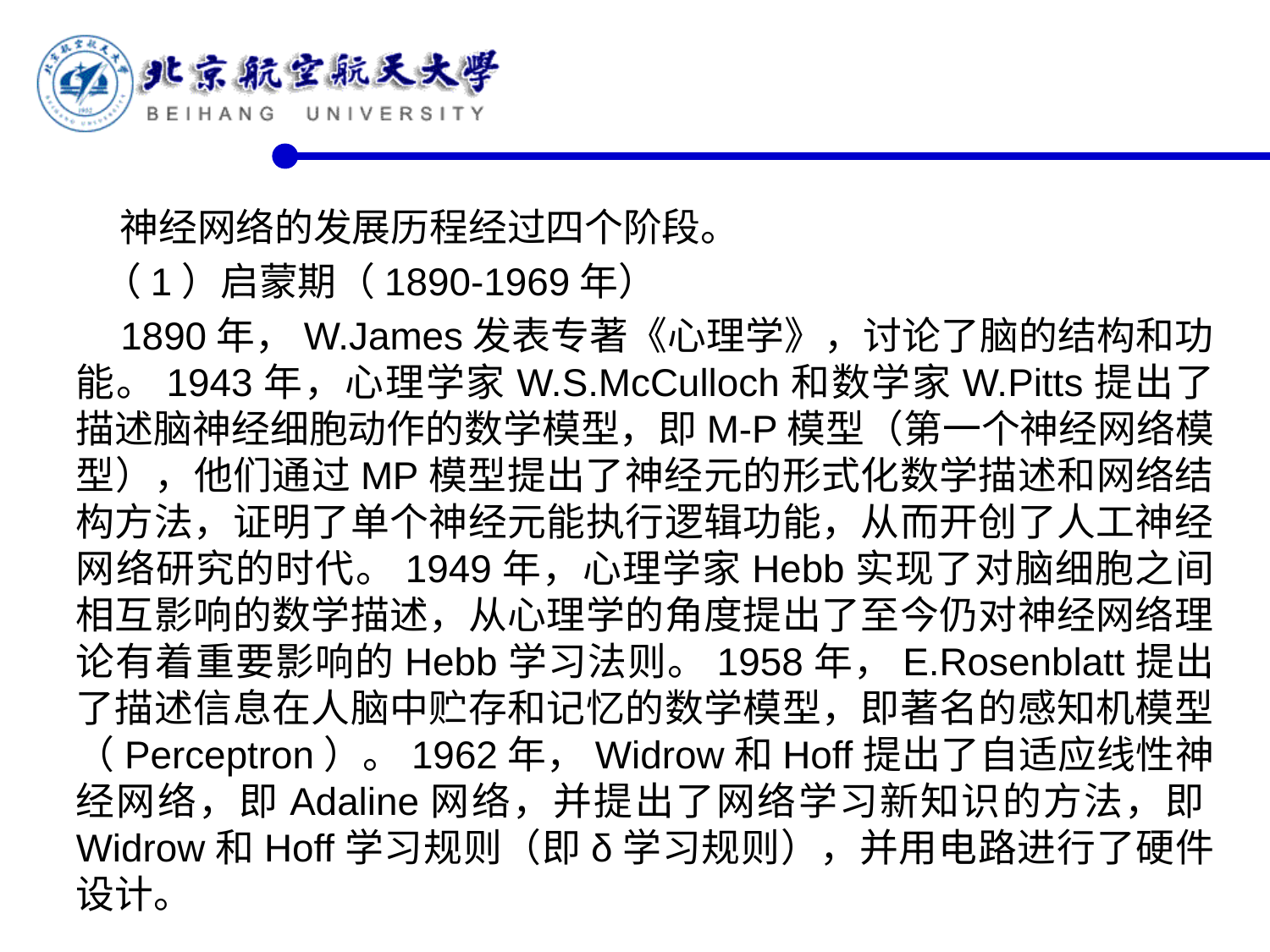

神经网络的发展历程经过四个阶段。
  （1）启蒙期（1890-1969年）
    1890年，W.James发表专著《心理学》，讨论了脑的结构和功能。1943年，心理学家W.S.McCulloch和数学家W.Pitts提出了描述脑神经细胞动作的数学模型，即M-P模型（第一个神经网络模型），他们通过MP模型提出了神经元的形式化数学描述和网络结构方法，证明了单个神经元能执行逻辑功能，从而开创了人工神经网络研究的时代。1949年，心理学家Hebb实现了对脑细胞之间相互影响的数学描述，从心理学的角度提出了至今仍对神经网络理论有着重要影响的Hebb学习法则。1958年，E.Rosenblatt提出了描述信息在人脑中贮存和记忆的数学模型，即著名的感知机模型（Perceptron）。1962年，Widrow和Hoff提出了自适应线性神经网络，即Adaline网络，并提出了网络学习新知识的方法，即Widrow和Hoff学习规则（即δ学习规则），并用电路进行了硬件设计。